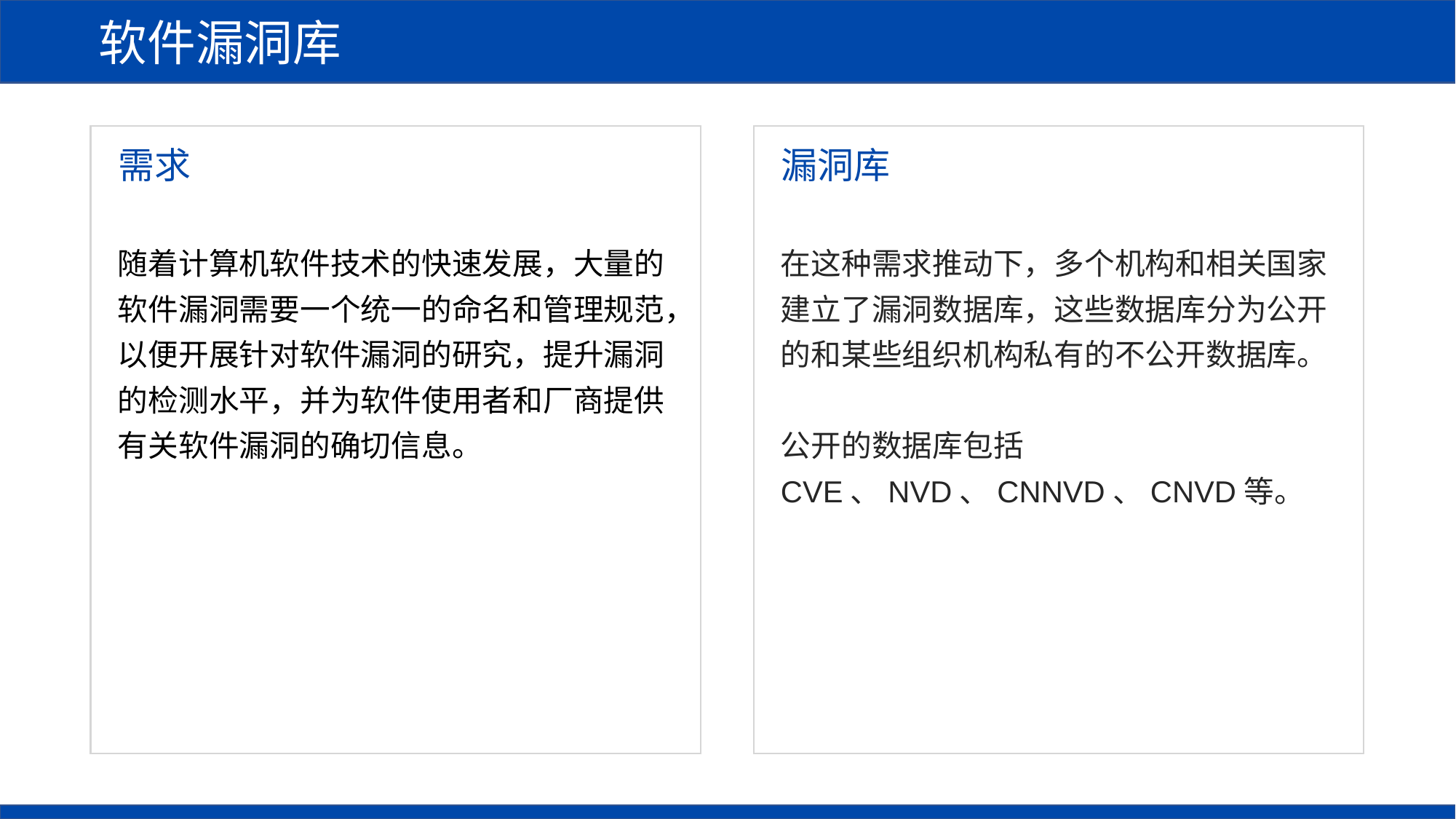

软件漏洞库

需求
漏洞库
随着计算机软件技术的快速发展，大量的软件漏洞需要一个统一的命名和管理规范，以便开展针对软件漏洞的研究，提升漏洞的检测水平，并为软件使用者和厂商提供有关软件漏洞的确切信息。
在这种需求推动下，多个机构和相关国家建立了漏洞数据库，这些数据库分为公开的和某些组织机构私有的不公开数据库。

公开的数据库包括 CVE、NVD、CNNVD、CNVD等。